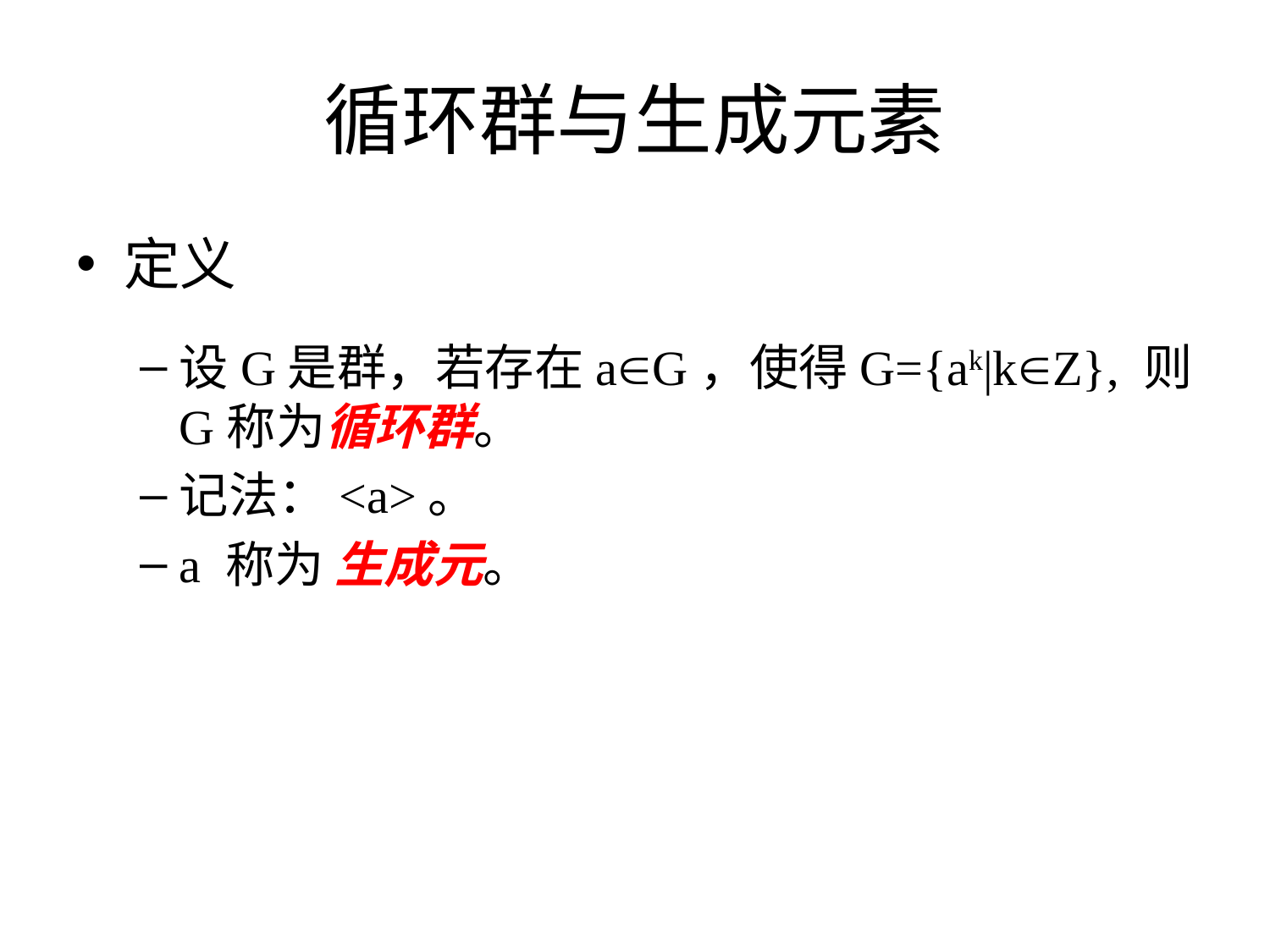

# 循环群与生成元素
定义
设G是群，若存在a∈G，使得G={ak|k∈Z}, 则G称为循环群。
记法：<a>。
a 称为 生成元。